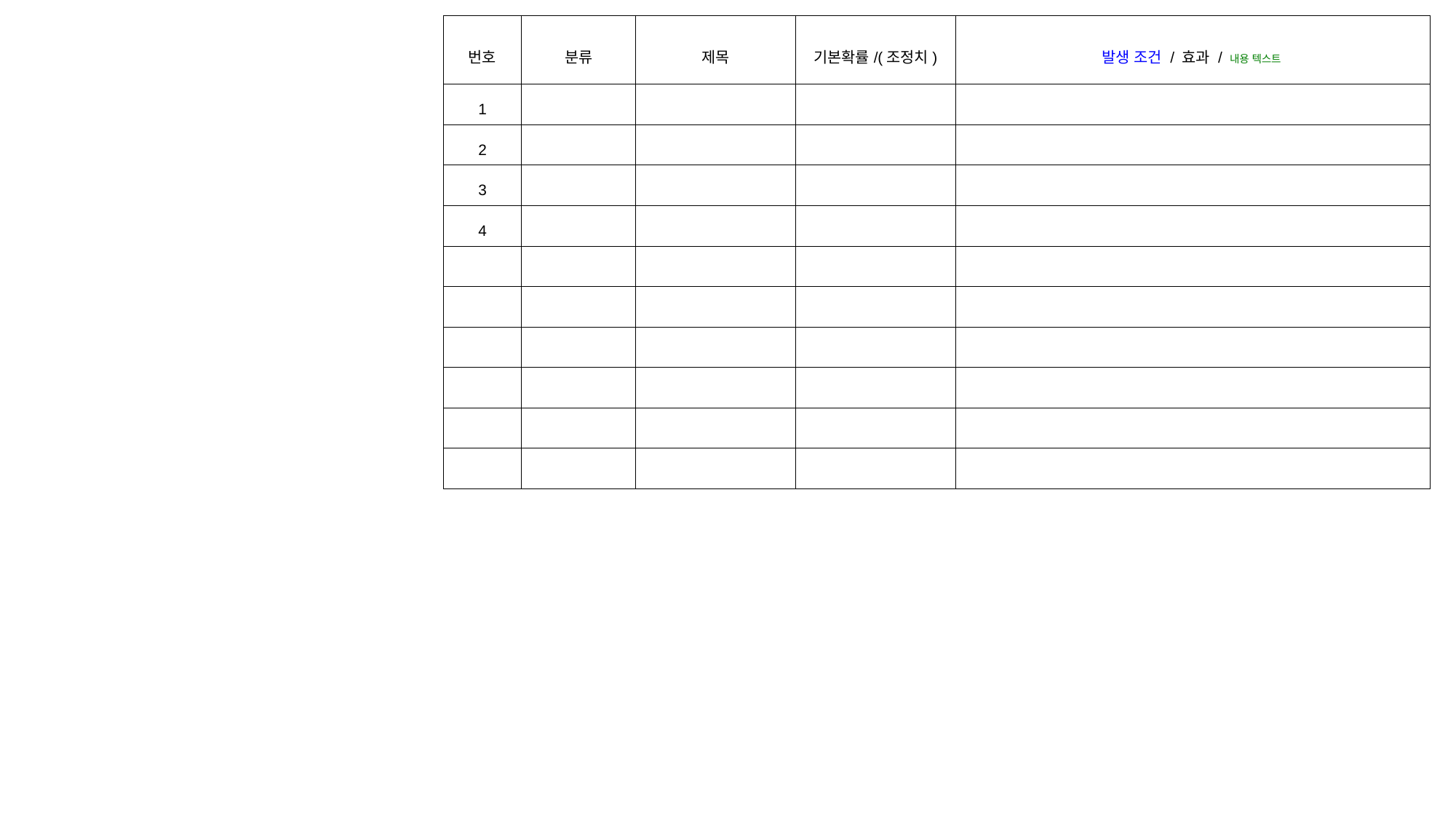

| 번호 | 분류 | 제목 | 기본확률/(조정치) | 발생 조건 / 효과 / 내용 텍스트 |
| --- | --- | --- | --- | --- |
| 1 |  |  |  |  |
| 2 |  |  |  |  |
| 3 |  |  |  |  |
| 4 |  |  |  |  |
|  |  |  |  |  |
|  |  |  |  |  |
|  |  |  |  |  |
|  |  |  |  |  |
|  |  |  |  |  |
|  |  |  |  |  |